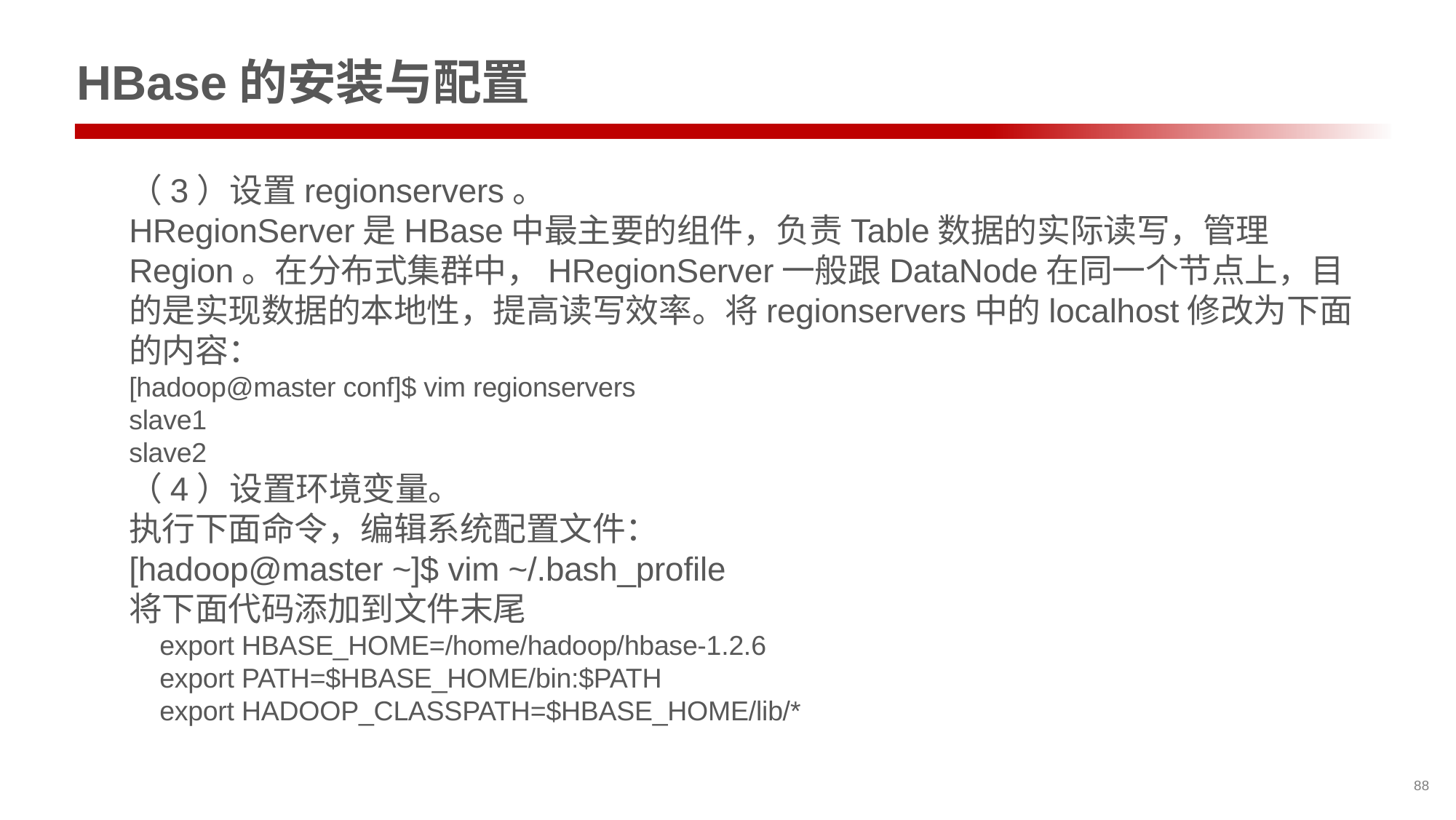

# HBase的安装与配置

（3）设置regionservers。
HRegionServer是HBase中最主要的组件，负责Table数据的实际读写，管理Region。在分布式集群中，HRegionServer一般跟DataNode在同一个节点上，目的是实现数据的本地性，提高读写效率。将regionservers中的localhost修改为下面的内容：
[hadoop@master conf]$ vim regionservers
slave1
slave2
（4）设置环境变量。
执行下面命令，编辑系统配置文件：
[hadoop@master ~]$ vim ~/.bash_profile
将下面代码添加到文件末尾
export HBASE_HOME=/home/hadoop/hbase-1.2.6
export PATH=$HBASE_HOME/bin:$PATH
export HADOOP_CLASSPATH=$HBASE_HOME/lib/*
88